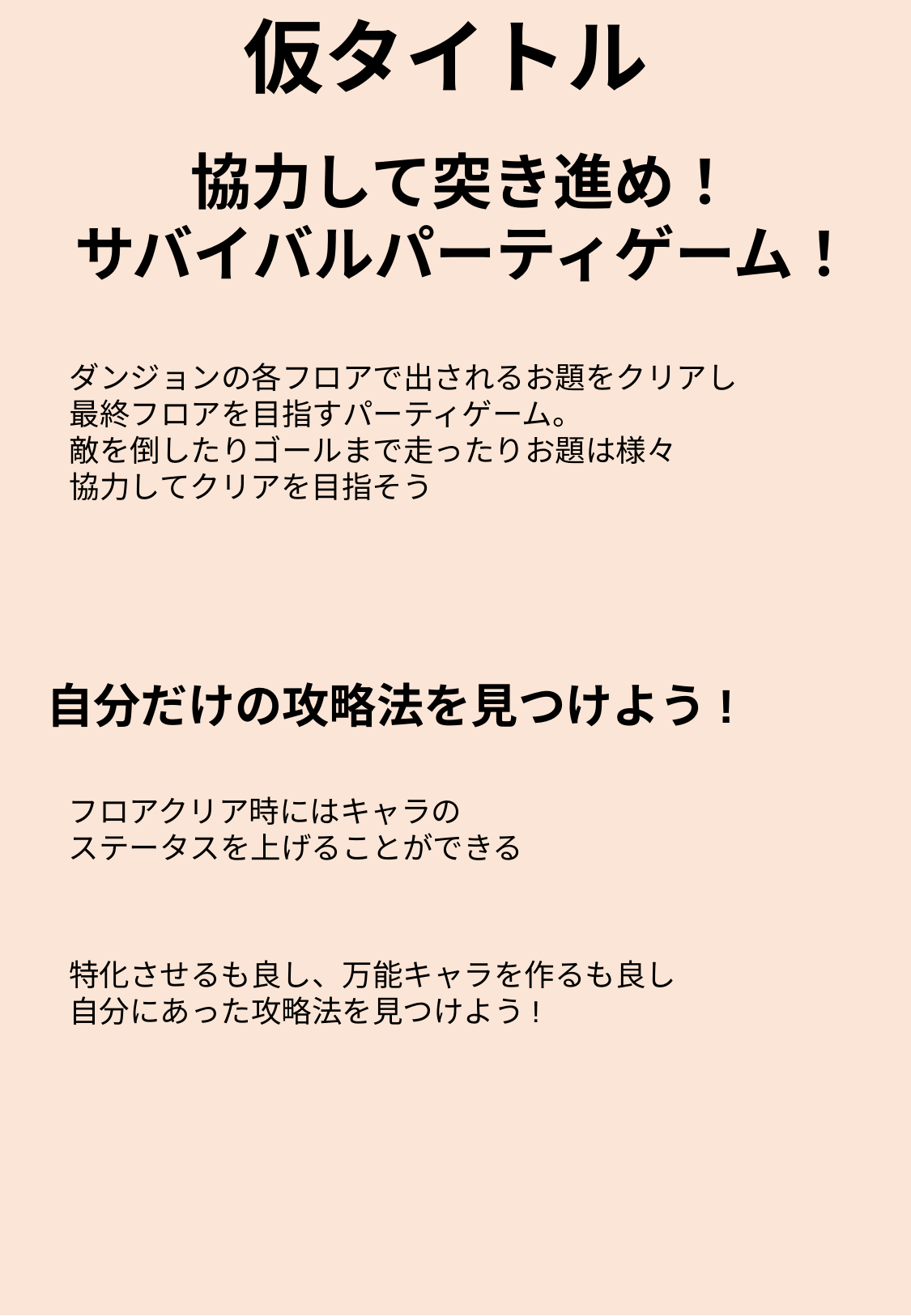

仮タイトル
協力して突き進め！
サバイバルパーティゲーム！
ダンジョンの各フロアで出されるお題をクリアし
最終フロアを目指すパーティゲーム。
敵を倒したりゴールまで走ったりお題は様々
協力してクリアを目指そう
自分だけの攻略法を見つけよう!
フロアクリア時にはキャラの
ステータスを上げることができる
特化させるも良し、万能キャラを作るも良し
自分にあった攻略法を見つけよう!